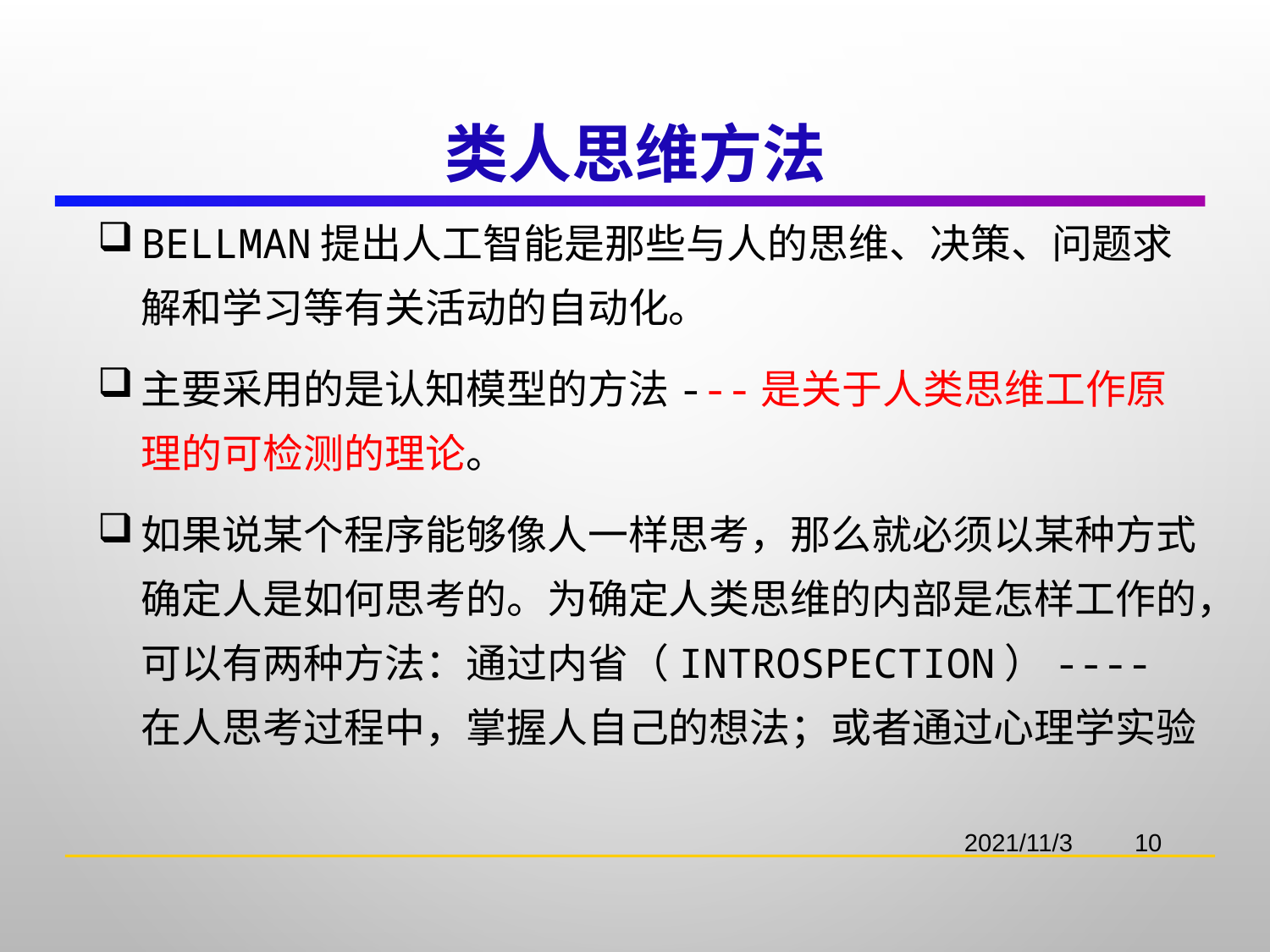

# 类人思维方法
Bellman提出人工智能是那些与人的思维、决策、问题求解和学习等有关活动的自动化。
主要采用的是认知模型的方法---是关于人类思维工作原理的可检测的理论。
如果说某个程序能够像人一样思考，那么就必须以某种方式确定人是如何思考的。为确定人类思维的内部是怎样工作的，可以有两种方法：通过内省（introspection）----在人思考过程中，掌握人自己的想法；或者通过心理学实验
2021/11/3
10